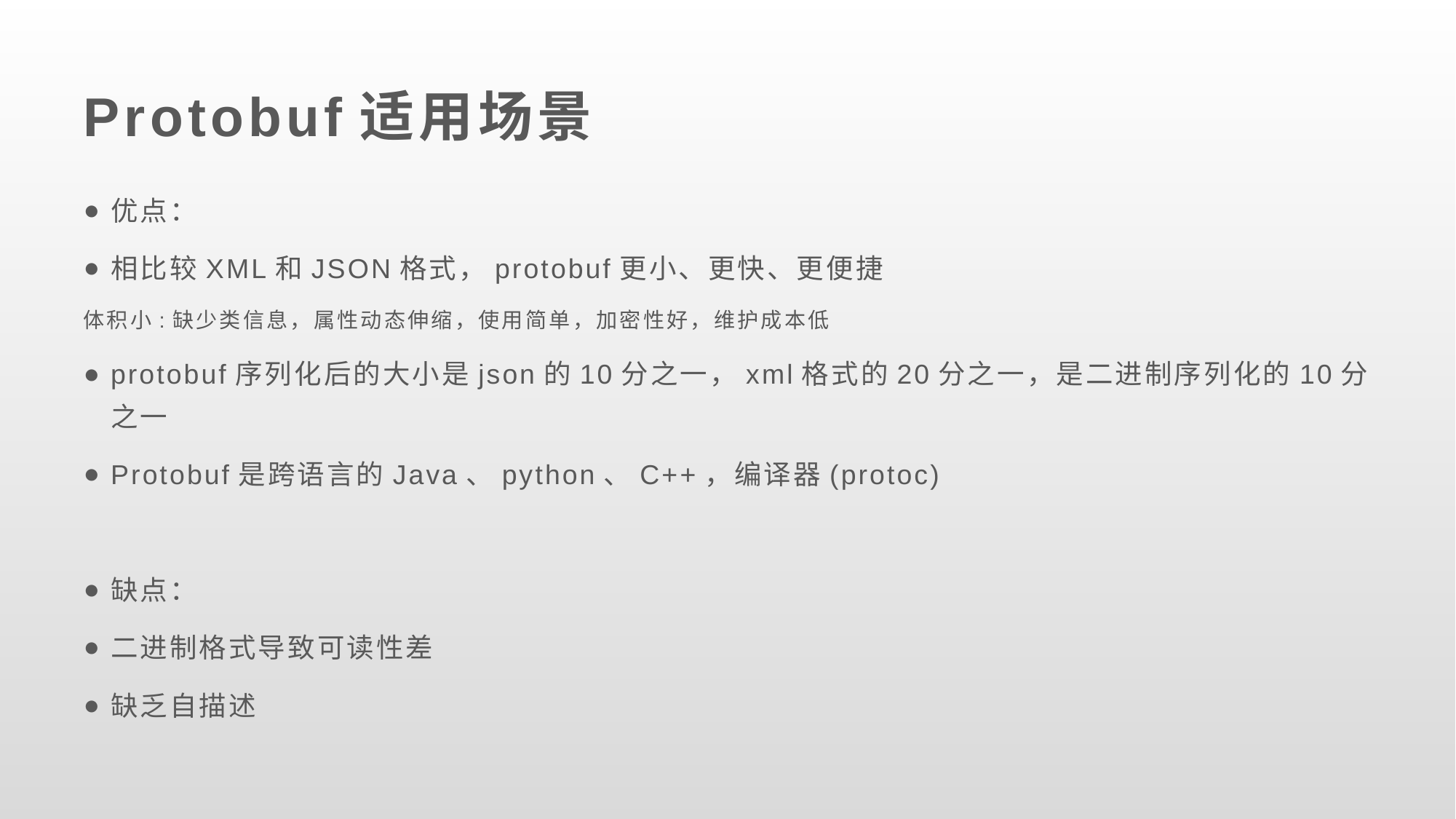

# Protobuf适用场景
优点：
相比较XML和JSON格式，protobuf更小、更快、更便捷
体积小:缺少类信息，属性动态伸缩，使用简单，加密性好，维护成本低
protobuf序列化后的大小是json的10分之一，xml格式的20分之一，是二进制序列化的10分之一
Protobuf是跨语言的Java、python、C++，编译器(protoc)

缺点：
二进制格式导致可读性差
缺乏自描述